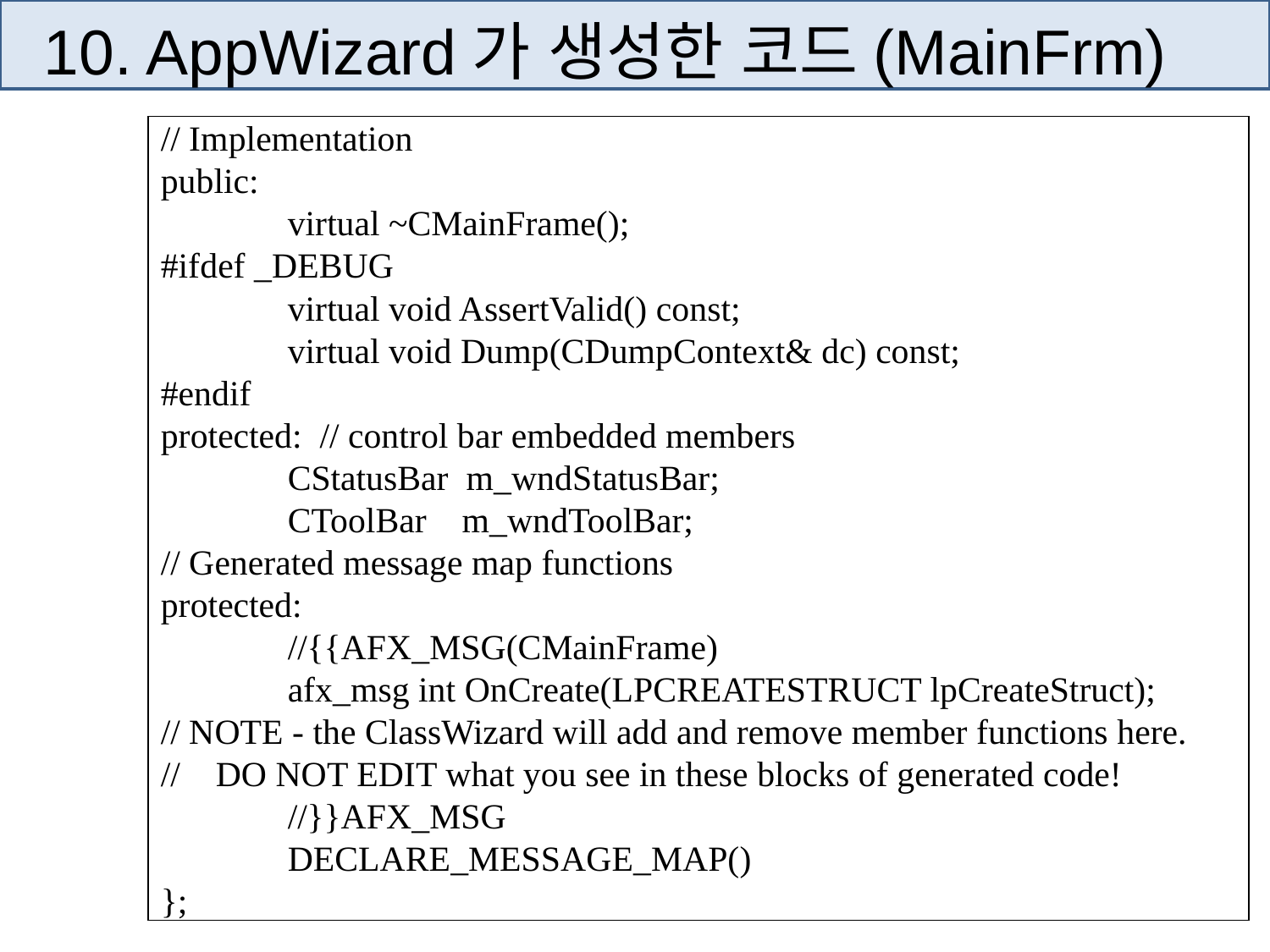

# 10. AppWizard가 생성한 코드(MainFrm)
// Implementation
public:
	virtual ~CMainFrame();
#ifdef _DEBUG
	virtual void AssertValid() const;
	virtual void Dump(CDumpContext& dc) const;
#endif
protected:  // control bar embedded members
	CStatusBar  m_wndStatusBar;
	CToolBar    m_wndToolBar;
// Generated message map functions
protected:
	//{{AFX_MSG(CMainFrame)
	afx_msg int OnCreate(LPCREATESTRUCT lpCreateStruct);
// NOTE - the ClassWizard will add and remove member functions here.
//    DO NOT EDIT what you see in these blocks of generated code!
	//}}AFX_MSG
	DECLARE_MESSAGE_MAP()
};